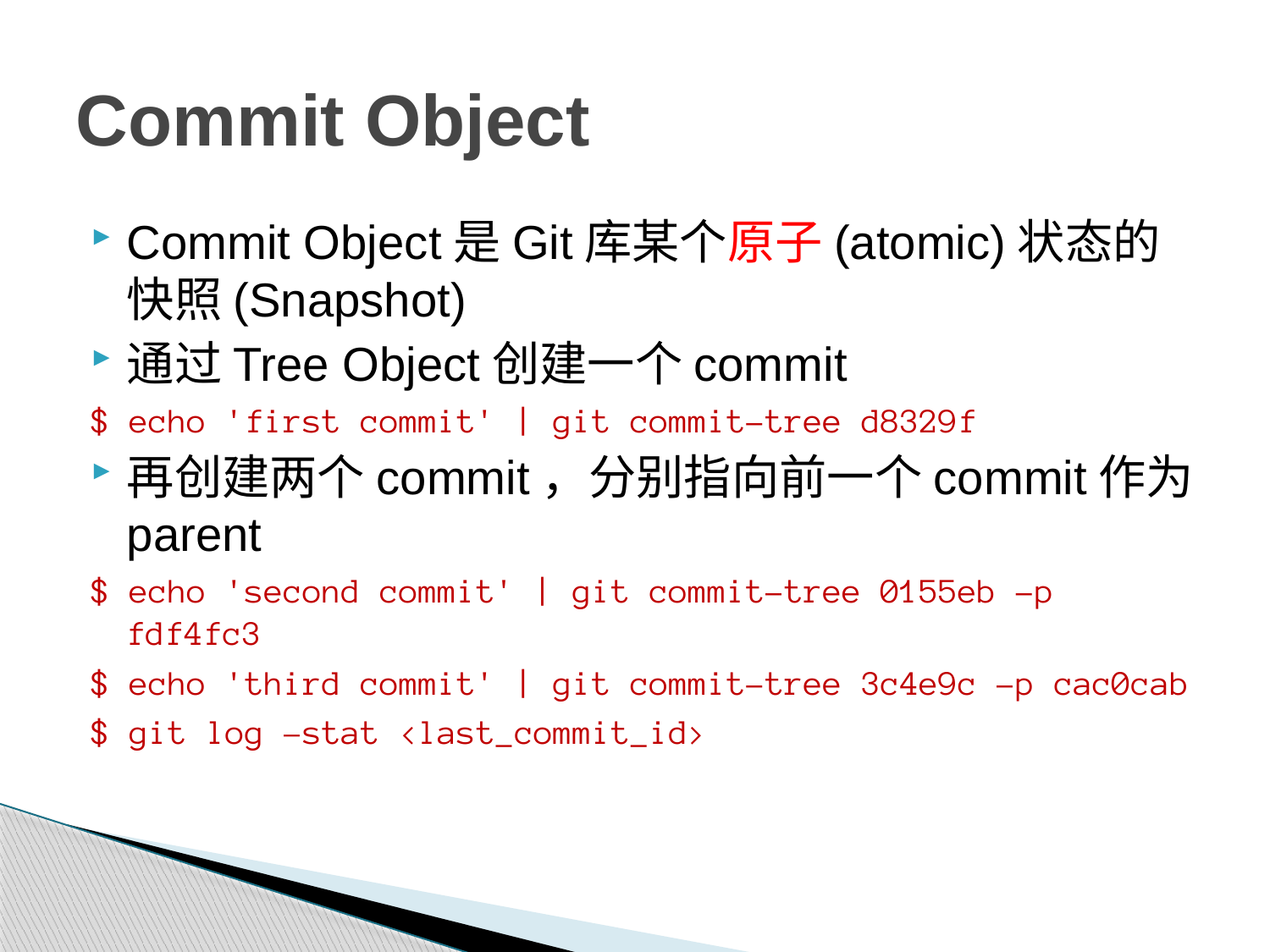

# Commit Object
Commit Object是Git库某个原子(atomic)状态的快照(Snapshot)
通过Tree Object创建一个commit
$ echo 'first commit' | git commit-tree d8329f
再创建两个commit，分别指向前一个commit作为parent
$ echo 'second commit' | git commit-tree 0155eb -p fdf4fc3
$ echo 'third commit' | git commit-tree 3c4e9c -p cac0cab
$ git log –stat <last_commit_id>